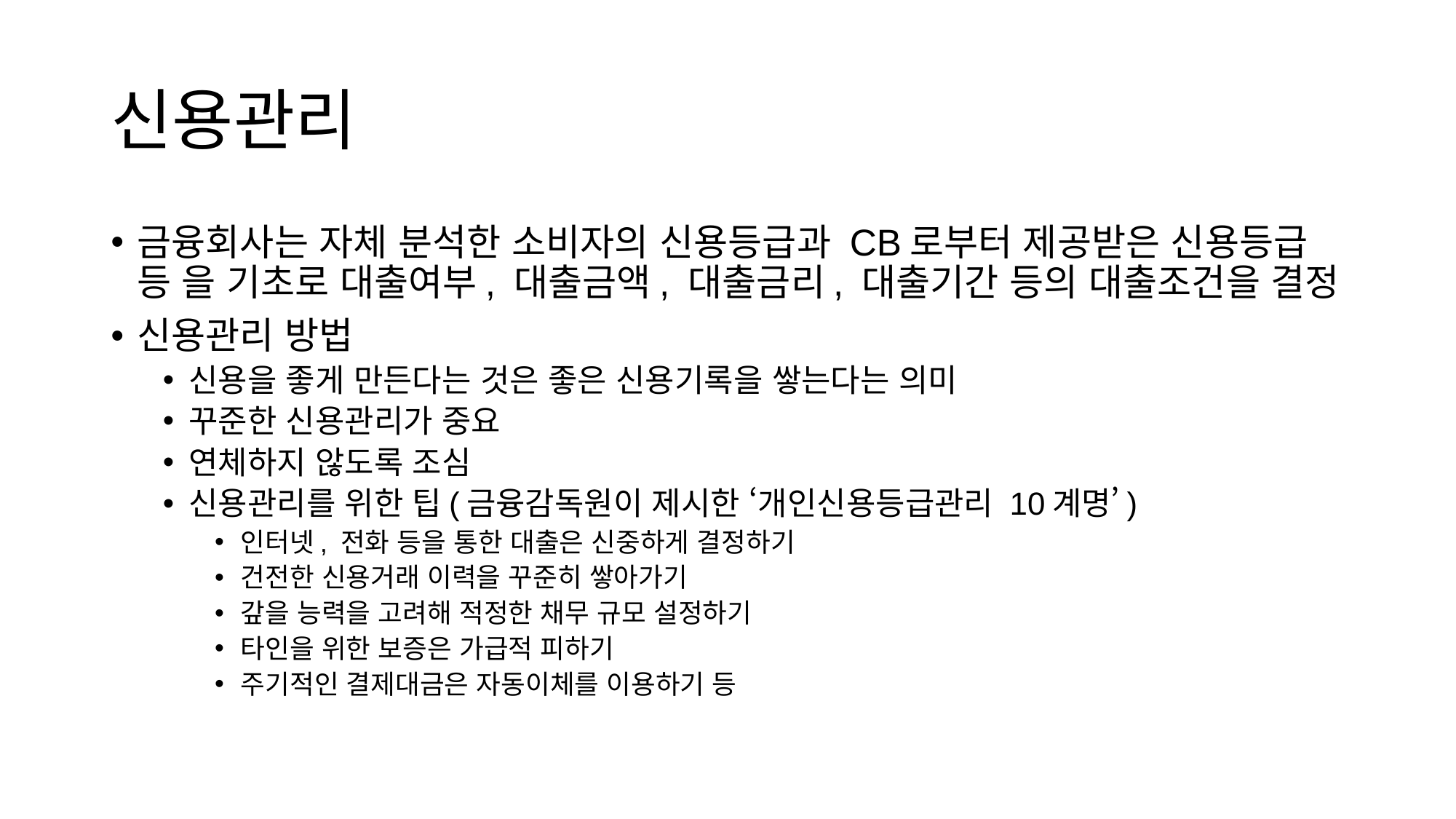

# 신용관리
금융회사는 자체 분석한 소비자의 신용등급과 CB로부터 제공받은 신용등급 등 을 기초로 대출여부, 대출금액, 대출금리, 대출기간 등의 대출조건을 결정
신용관리 방법
신용을 좋게 만든다는 것은 좋은 신용기록을 쌓는다는 의미
꾸준한 신용관리가 중요
연체하지 않도록 조심
신용관리를 위한 팁(금융감독원이 제시한 ‘개인신용등급관리 10계명’)
인터넷, 전화 등을 통한 대출은 신중하게 결정하기
건전한 신용거래 이력을 꾸준히 쌓아가기
갚을 능력을 고려해 적정한 채무 규모 설정하기
타인을 위한 보증은 가급적 피하기
주기적인 결제대금은 자동이체를 이용하기 등